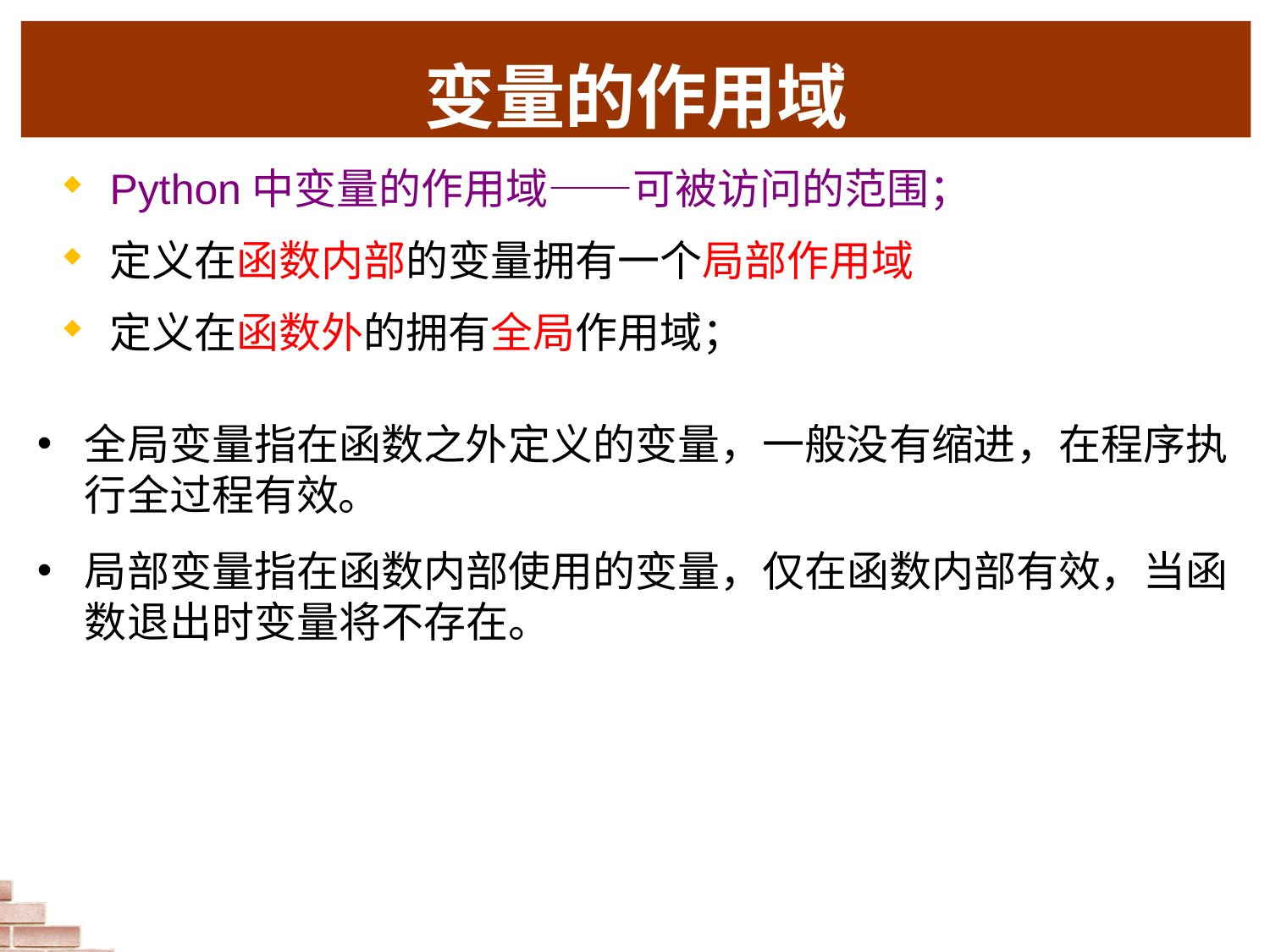

# 变量的作用域
Python中变量的作用域——可被访问的范围；
定义在函数内部的变量拥有一个局部作用域
定义在函数外的拥有全局作用域；

全局变量指在函数之外定义的变量，一般没有缩进，在程序执行全过程有效。

局部变量指在函数内部使用的变量，仅在函数内部有效，当函数退出时变量将不存在。